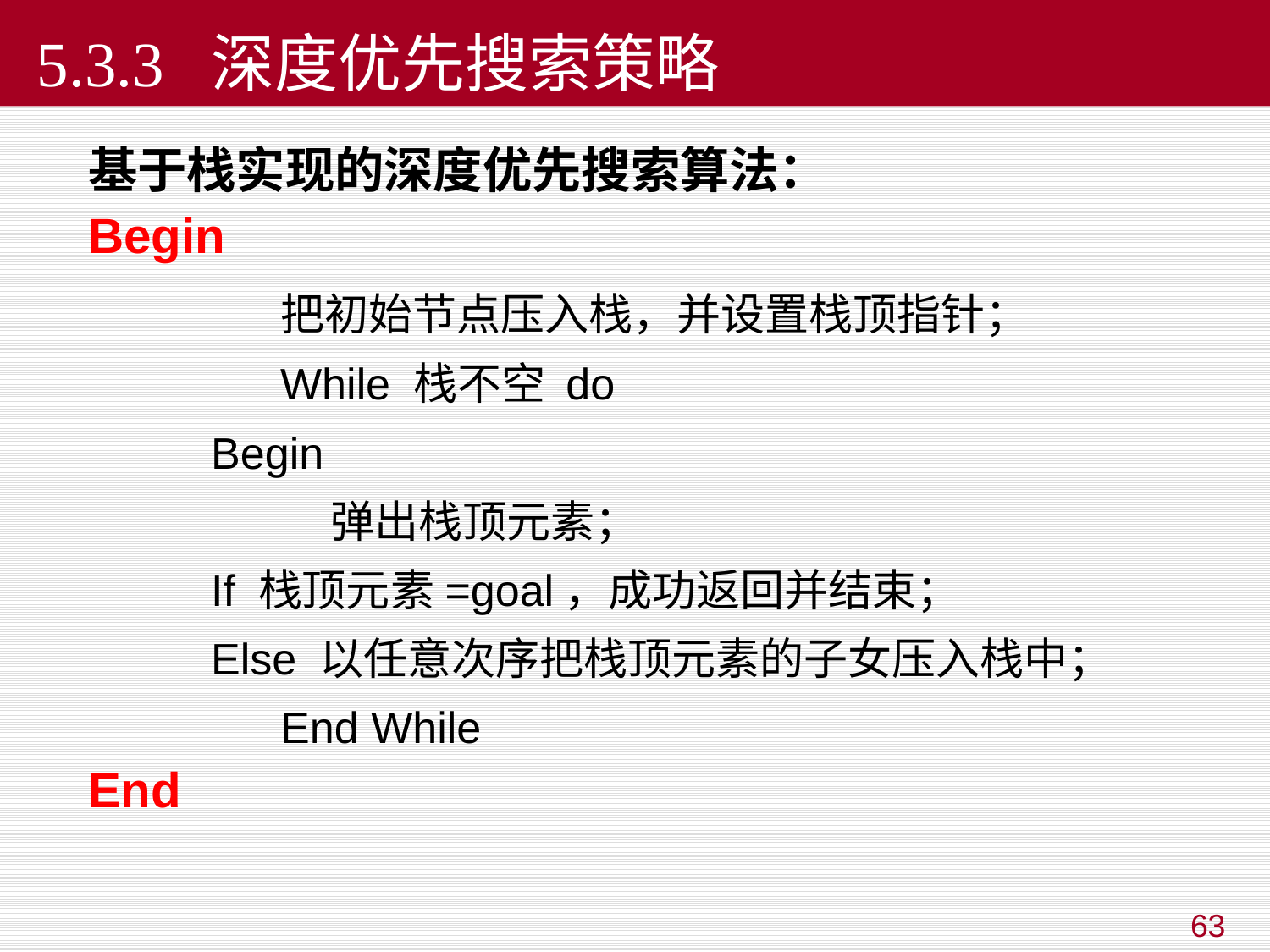

# 5.3.3  深度优先搜索策略

基于栈实现的深度优先搜索算法：
Begin
		把初始节点压入栈，并设置栈顶指针；
		While 栈不空 do
          Begin
		    弹出栈顶元素；
          If 栈顶元素=goal，成功返回并结束；
          Else 以任意次序把栈顶元素的子女压入栈中；
		End While
End

63